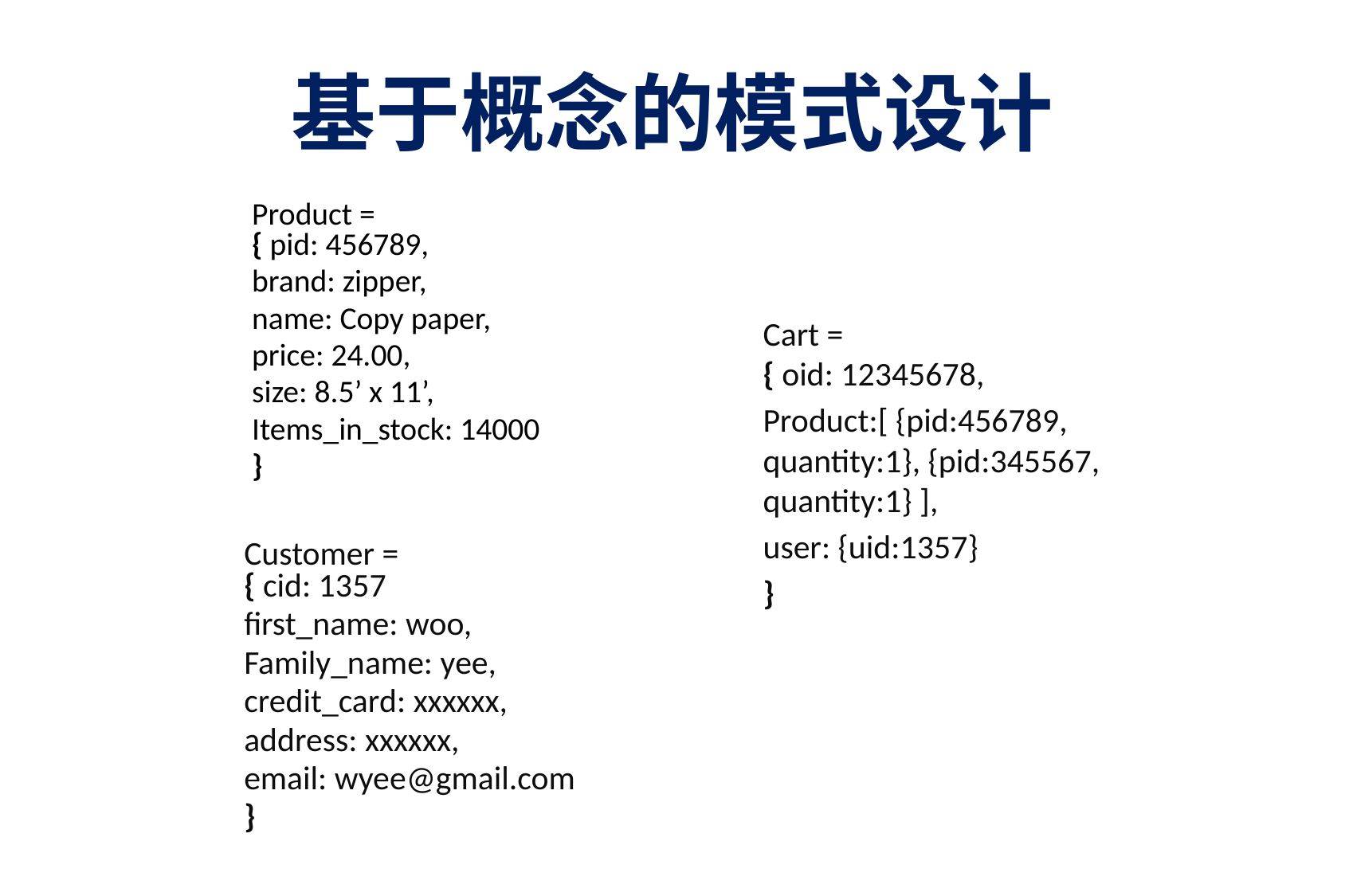

# 基于概念的模式设计
Product =
{ pid: 456789,
brand: zipper,
name: Copy paper,
price: 24.00,
size: 8.5’ x 11’,
Items_in_stock: 14000
}
Cart =
{ oid: 12345678,
Product:[ {pid:456789, quantity:1}, {pid:345567, quantity:1} ],
user: {uid:1357}
}
Customer =
{ cid: 1357
first_name: woo,
Family_name: yee,
credit_card: xxxxxx,
address: xxxxxx,
email: wyee@gmail.com
}